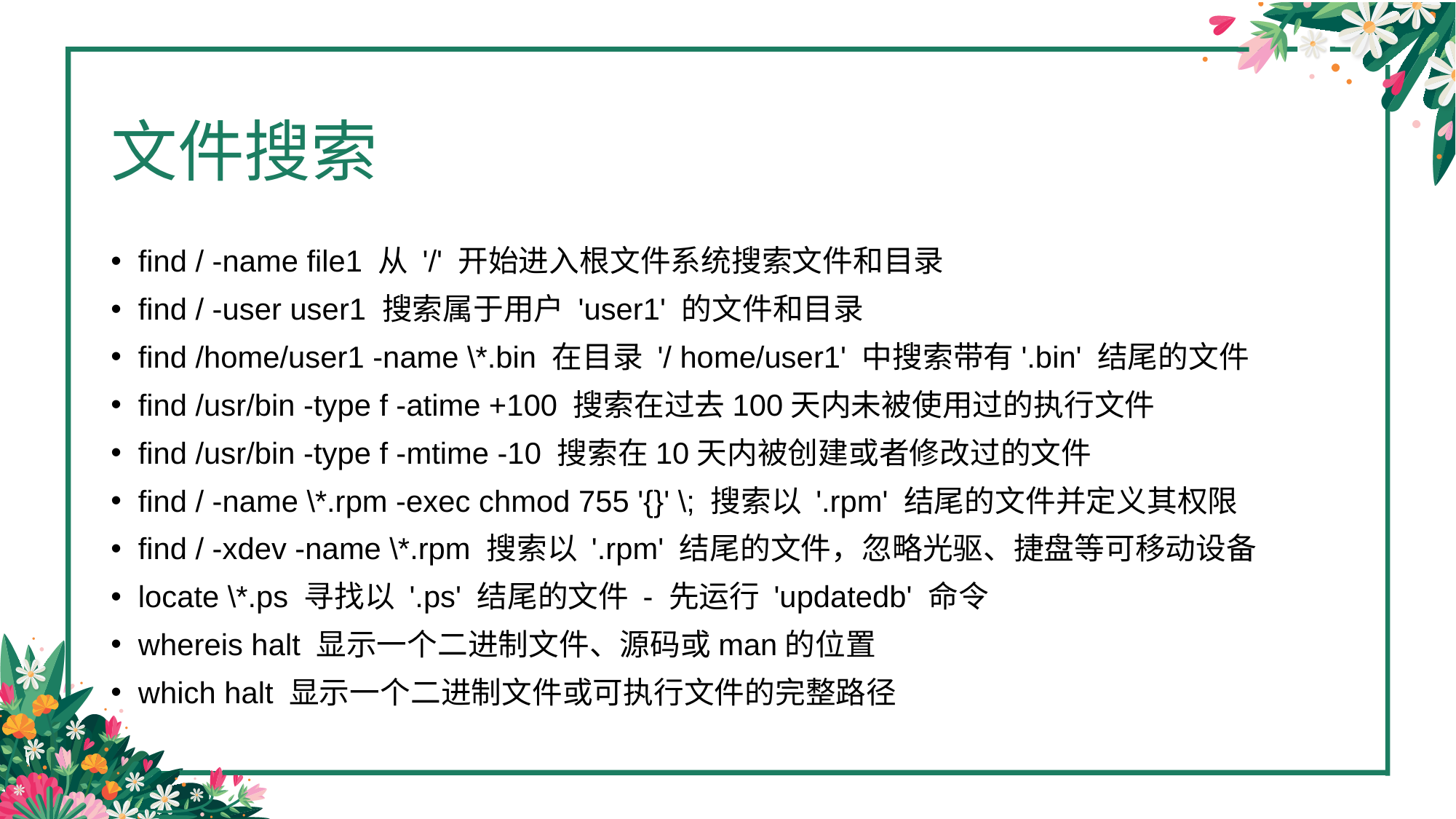

# 文件搜索
find / -name file1 从 '/' 开始进入根文件系统搜索文件和目录
find / -user user1 搜索属于用户 'user1' 的文件和目录
find /home/user1 -name \*.bin 在目录 '/ home/user1' 中搜索带有'.bin' 结尾的文件
find /usr/bin -type f -atime +100 搜索在过去100天内未被使用过的执行文件
find /usr/bin -type f -mtime -10 搜索在10天内被创建或者修改过的文件
find / -name \*.rpm -exec chmod 755 '{}' \; 搜索以 '.rpm' 结尾的文件并定义其权限
find / -xdev -name \*.rpm 搜索以 '.rpm' 结尾的文件，忽略光驱、捷盘等可移动设备
locate \*.ps 寻找以 '.ps' 结尾的文件 - 先运行 'updatedb' 命令
whereis halt 显示一个二进制文件、源码或man的位置
which halt 显示一个二进制文件或可执行文件的完整路径